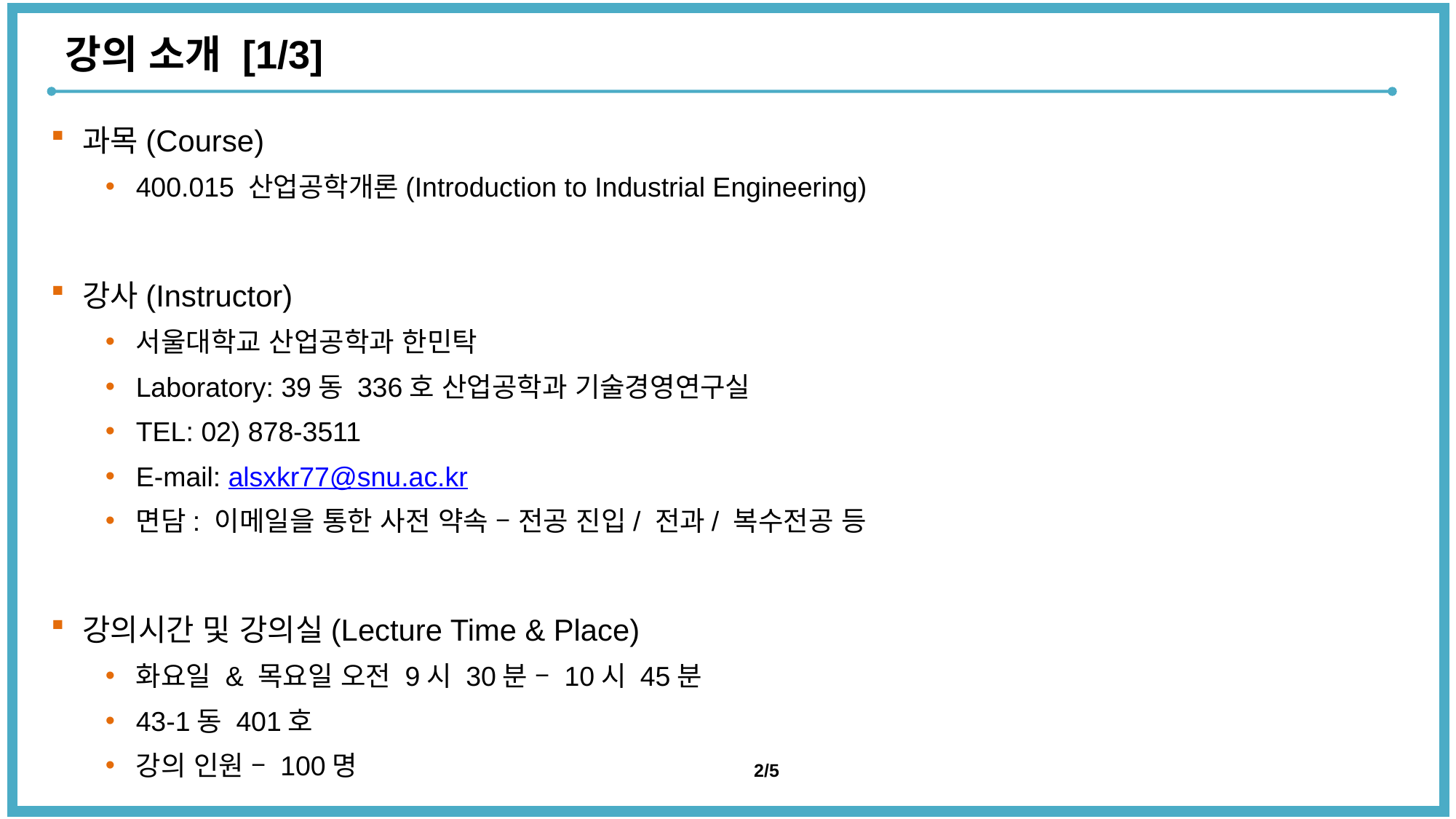

# 강의 소개 [1/3]
과목(Course)
400.015 산업공학개론(Introduction to Industrial Engineering)

강사(Instructor)
서울대학교 산업공학과 한민탁
Laboratory: 39동 336호 산업공학과 기술경영연구실
TEL: 02) 878-3511
E-mail: alsxkr77@snu.ac.kr
면담: 이메일을 통한 사전 약속 – 전공 진입/ 전과/ 복수전공 등

강의시간 및 강의실(Lecture Time & Place)
화요일 & 목요일 오전 9시 30분 – 10시 45분
43-1동 401호
강의 인원 – 100명